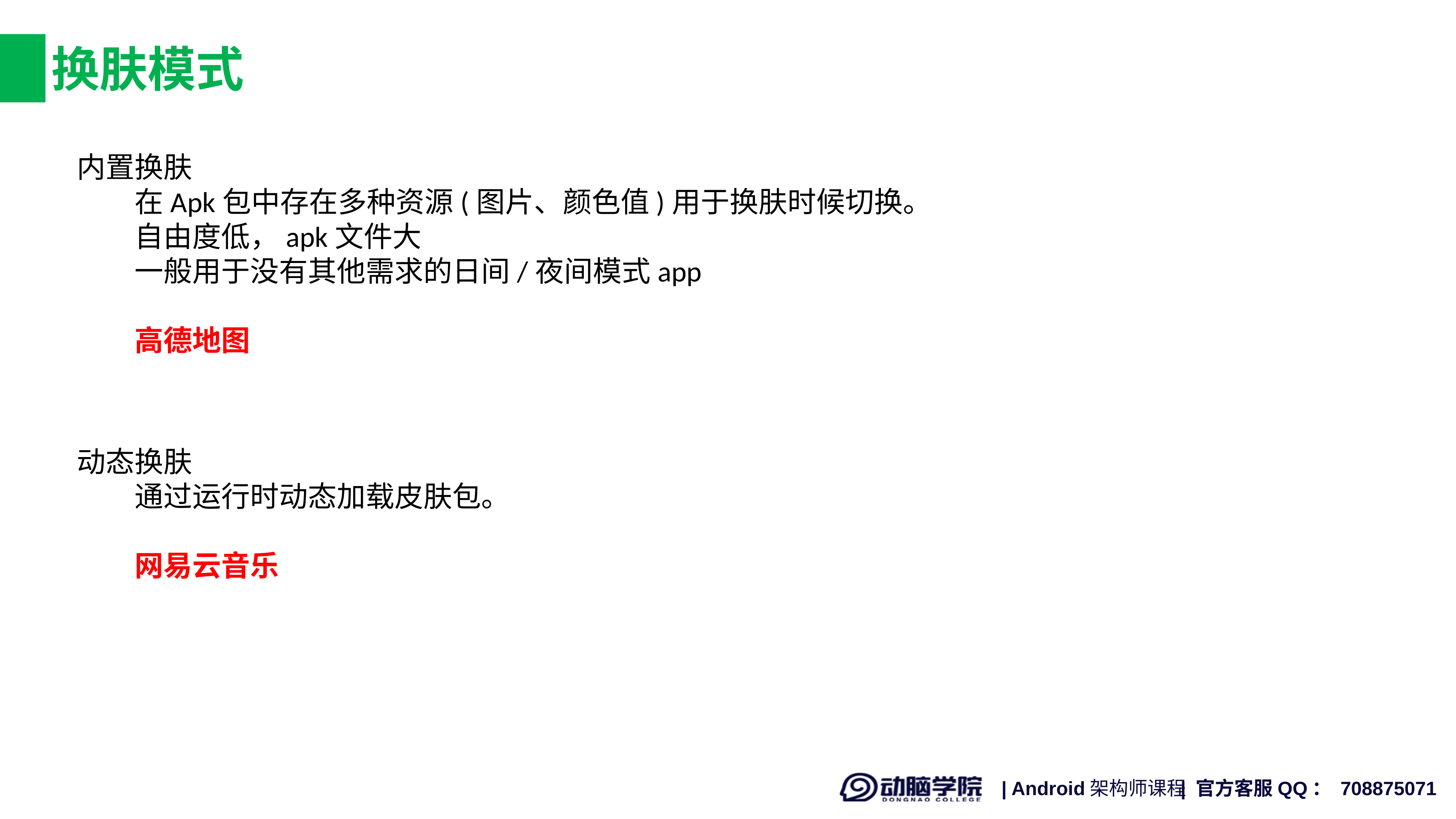

# 换肤模式

内置换肤
	在Apk包中存在多种资源(图片、颜色值)用于换肤时候切换。
	自由度低，apk文件大
	一般用于没有其他需求的日间/夜间模式app

	高德地图

动态换肤
	通过运行时动态加载皮肤包。

	网易云音乐